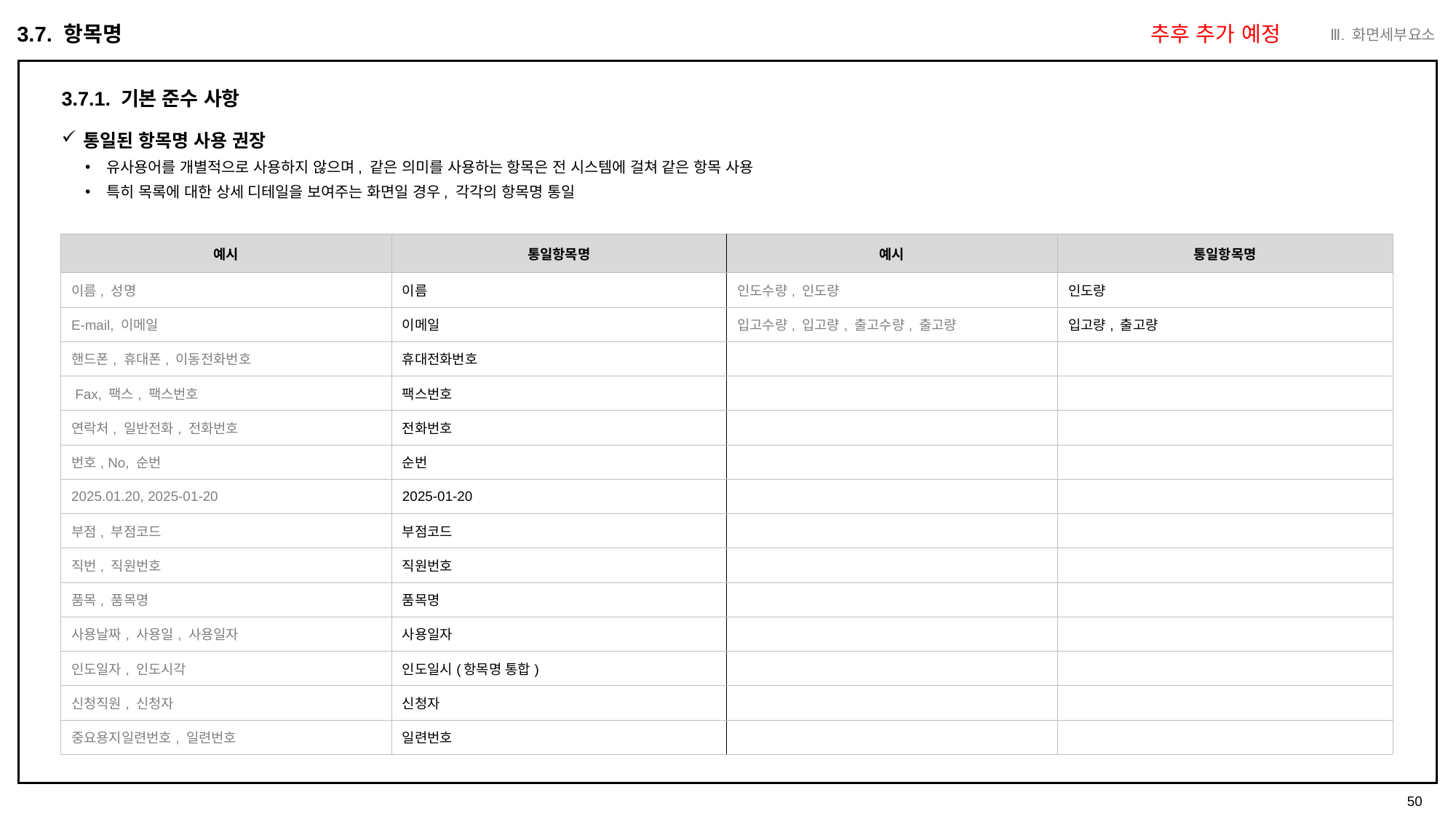

Ⅲ. 화면세부요소
3.7. 항목명
추후 추가 예정
3.7.1. 기본 준수 사항
통일된 항목명 사용 권장
유사용어를 개별적으로 사용하지 않으며, 같은 의미를 사용하는 항목은 전 시스템에 걸쳐 같은 항목 사용
특히 목록에 대한 상세 디테일을 보여주는 화면일 경우, 각각의 항목명 통일

| 예시 | 통일항목명 | 예시 | 통일항목명 |
| --- | --- | --- | --- |
| 이름, 성명 | 이름 | 인도수량, 인도량 | 인도량 |
| E-mail, 이메일 | 이메일 | 입고수량, 입고량, 출고수량, 출고량 | 입고량, 출고량 |
| 핸드폰, 휴대폰, 이동전화번호 | 휴대전화번호 |  |  |
| Fax, 팩스, 팩스번호 | 팩스번호 |  |  |
| 연락처, 일반전화, 전화번호 | 전화번호 |  |  |
| 번호, No, 순번 | 순번 |  |  |
| 2025.01.20, 2025-01-20 | 2025-01-20 |  |  |
| 부점, 부점코드 | 부점코드 |  |  |
| 직번, 직원번호 | 직원번호 |  |  |
| 품목, 품목명 | 품목명 |  |  |
| 사용날짜, 사용일, 사용일자 | 사용일자 |  |  |
| 인도일자, 인도시각 | 인도일시(항목명 통합) |  |  |
| 신청직원, 신청자 | 신청자 |  |  |
| 중요용지일련번호, 일련번호 | 일련번호 |  |  |